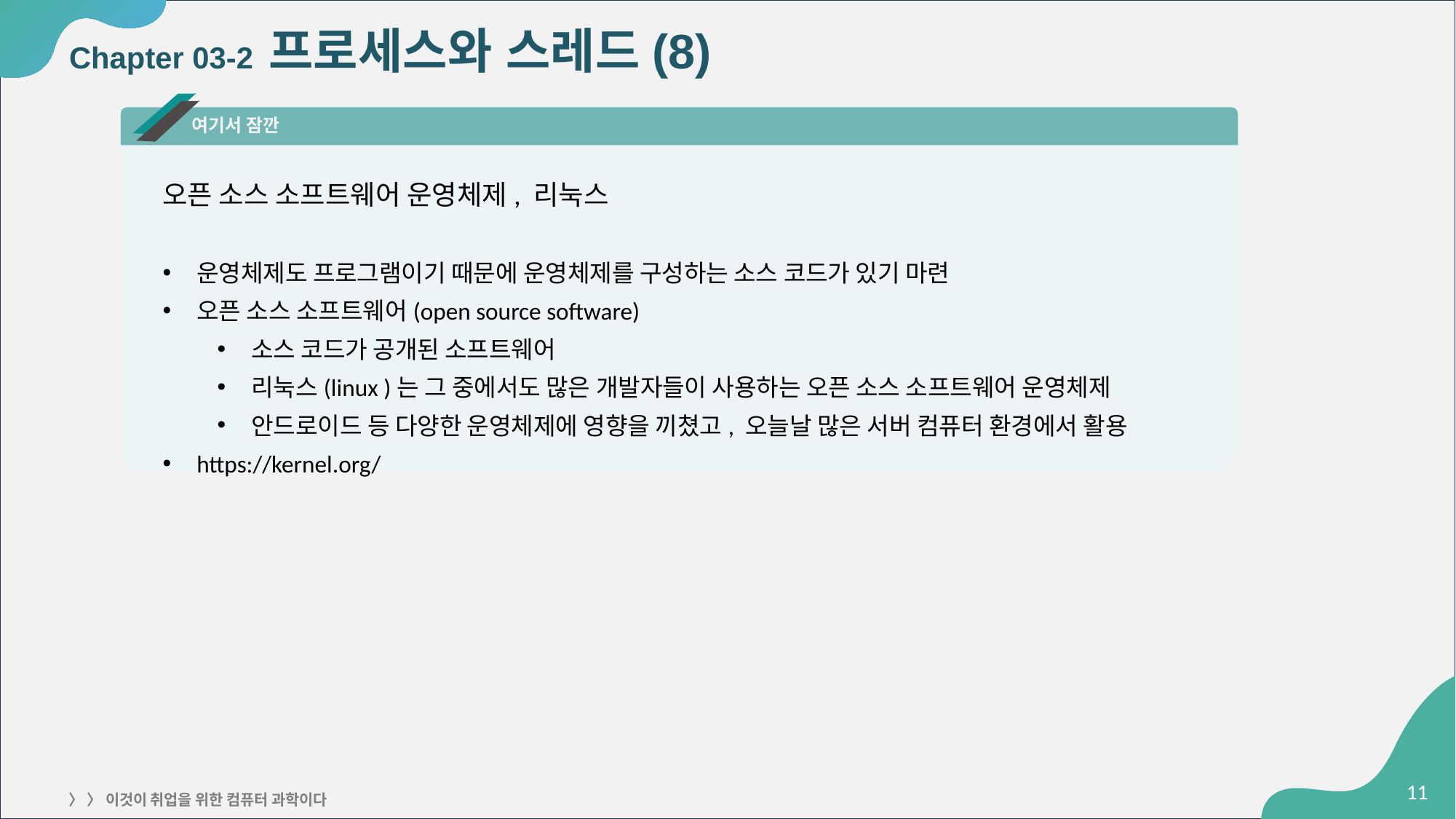

# Chapter 03-2 프로세스와 스레드(8)

여기서 잠깐

오픈 소스 소프트웨어 운영체제, 리눅스

운영체제도 프로그램이기 때문에 운영체제를 구성하는 소스 코드가 있기 마련
오픈 소스 소프트웨어(open source software)
소스 코드가 공개된 소프트웨어
리눅스(linux )는 그 중에서도 많은 개발자들이 사용하는 오픈 소스 소프트웨어 운영체제
안드로이드 등 다양한 운영체제에 영향을 끼쳤고, 오늘날 많은 서버 컴퓨터 환경에서 활용
https://kernel.org/
11
〉 〉 이것이 취업을 위한 컴퓨터 과학이다